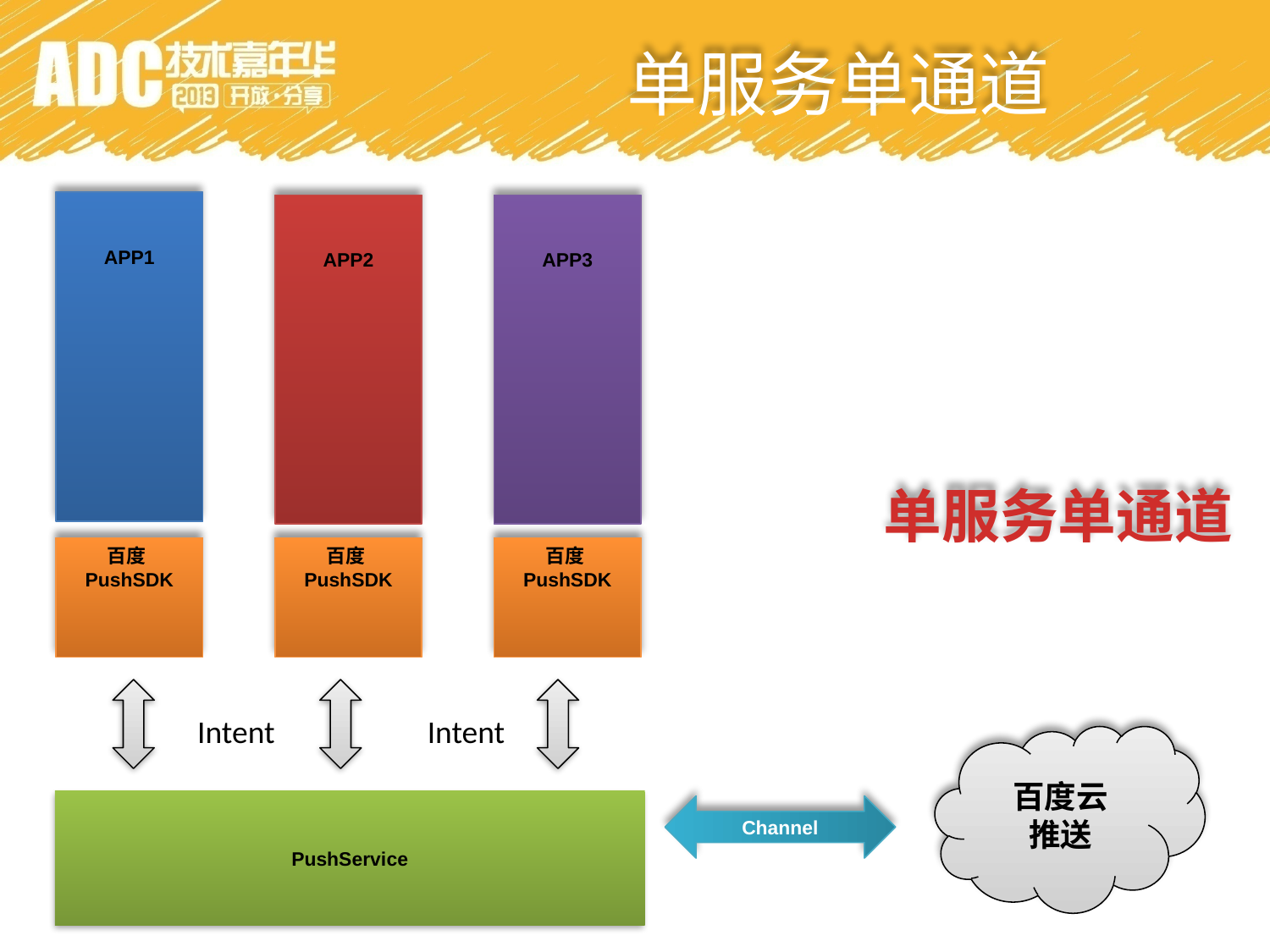

单服务单通道

APP1
百度PushSDK

APP2
百度PushSDK

APP3
百度PushSDK

PushService
单服务单通道
Intent
Intent
Channel
百度云
推送